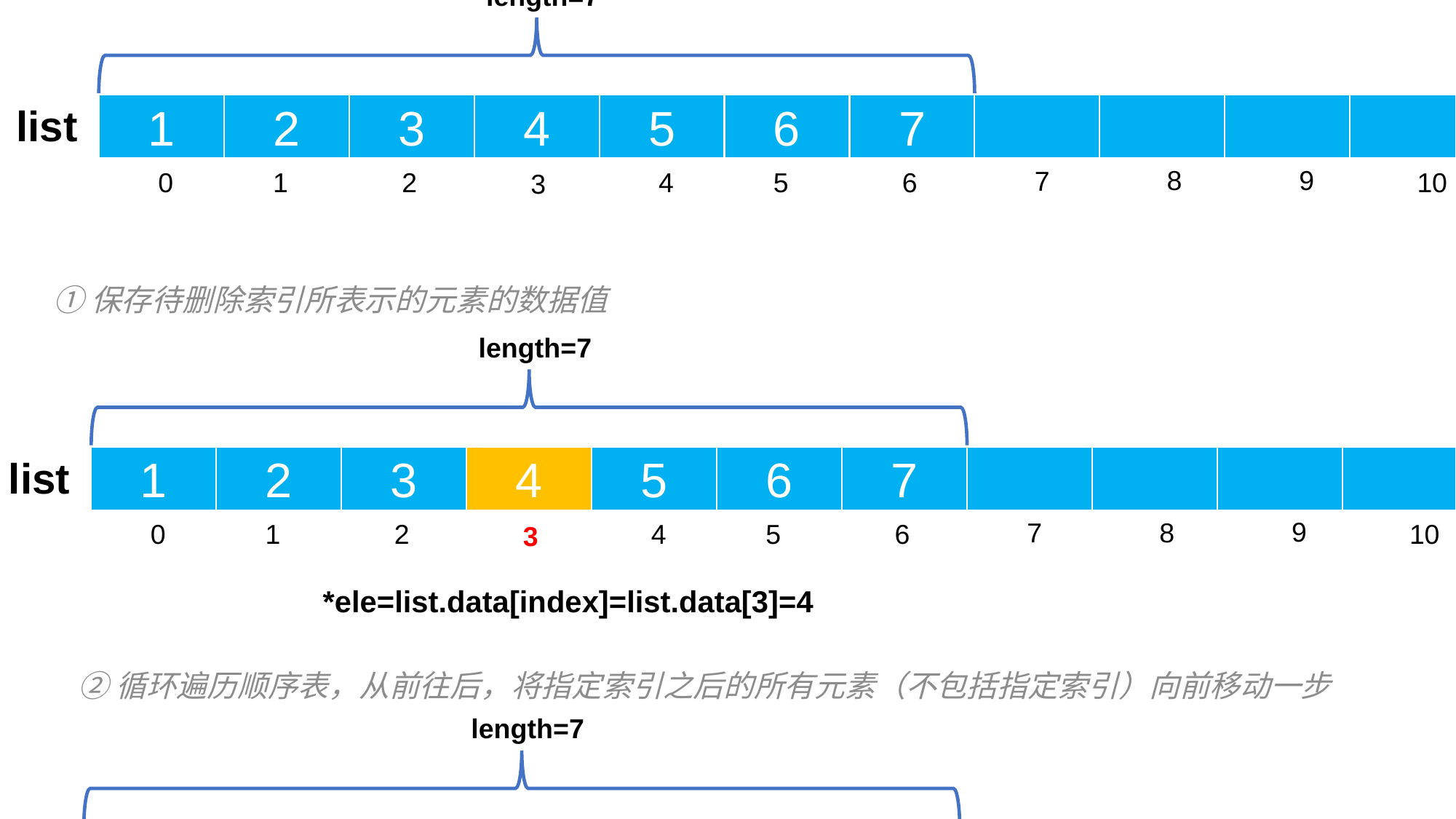

length=7
list
1
2
3
4
5
6
7

ele
9
8
7
0
1
2
4
5
6
10
3
index=3
①保存待删除索引所表示的元素的数据值
length=7

list
1
2
3
4
5
6
7

9
8
7
0
1
2
4
5
6
10
3
*ele=list.data[index]=list.data[3]=4

②循环遍历顺序表，从前往后，将指定索引之后的所有元素（不包括指定索引）向前移动一步
length=7
list
1
2
3
4
5
6
7

9
8
7
0
1
2
4
5
6
10
3
length=7

list
1
2
3
5
6
7
7

9
8
7
0
1
2
4
5
6
10
3
③将记录数组实际元素个数的 length 减去 1，表示已经删除了一个元素
length--=7-1=6
list
1
2
3
5
6
7
7

9
8
7
0
1
2
4
5
6
10
3